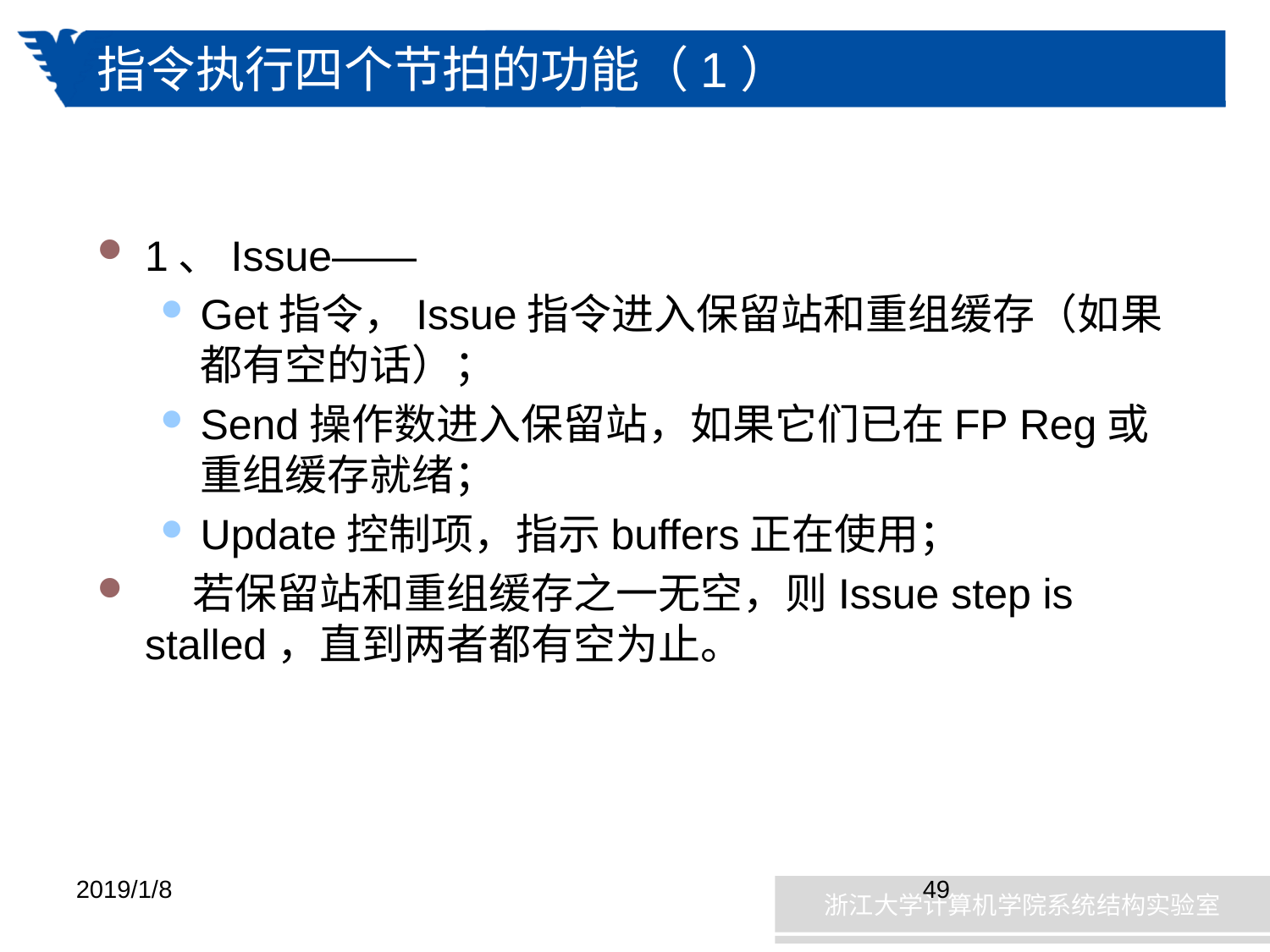

# 指令执行四个节拍的功能（1）
1、Issue——
Get指令，Issue指令进入保留站和重组缓存（如果都有空的话）；
Send操作数进入保留站，如果它们已在FP Reg或重组缓存就绪；
Update控制项，指示buffers正在使用；
    若保留站和重组缓存之一无空，则Issue step is stalled，直到两者都有空为止。
2019/1/8
49